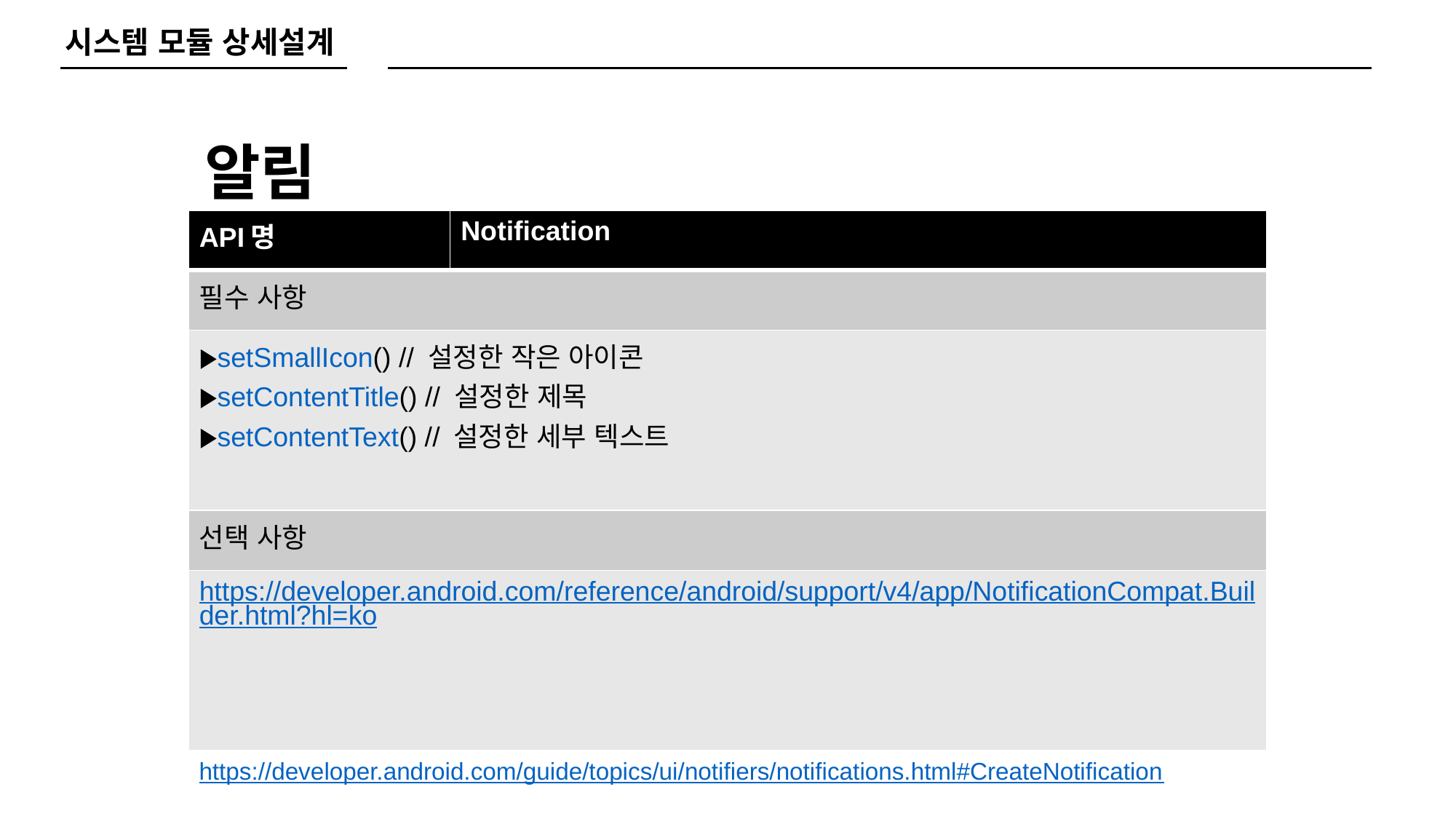

시스템 모듈 상세설계
알림
| API명 | Notification |
| --- | --- |
| 필수 사항 |  |
| ▶setSmallIcon() // 설정한 작은 아이콘 ▶setContentTitle() // 설정한 제목 ▶setContentText() // 설정한 세부 텍스트 |  |
| 선택 사항 |  |
| https://developer.android.com/reference/android/support/v4/app/NotificationCompat.Builder.html?hl=ko |  |
https://developer.android.com/guide/topics/ui/notifiers/notifications.html#CreateNotification